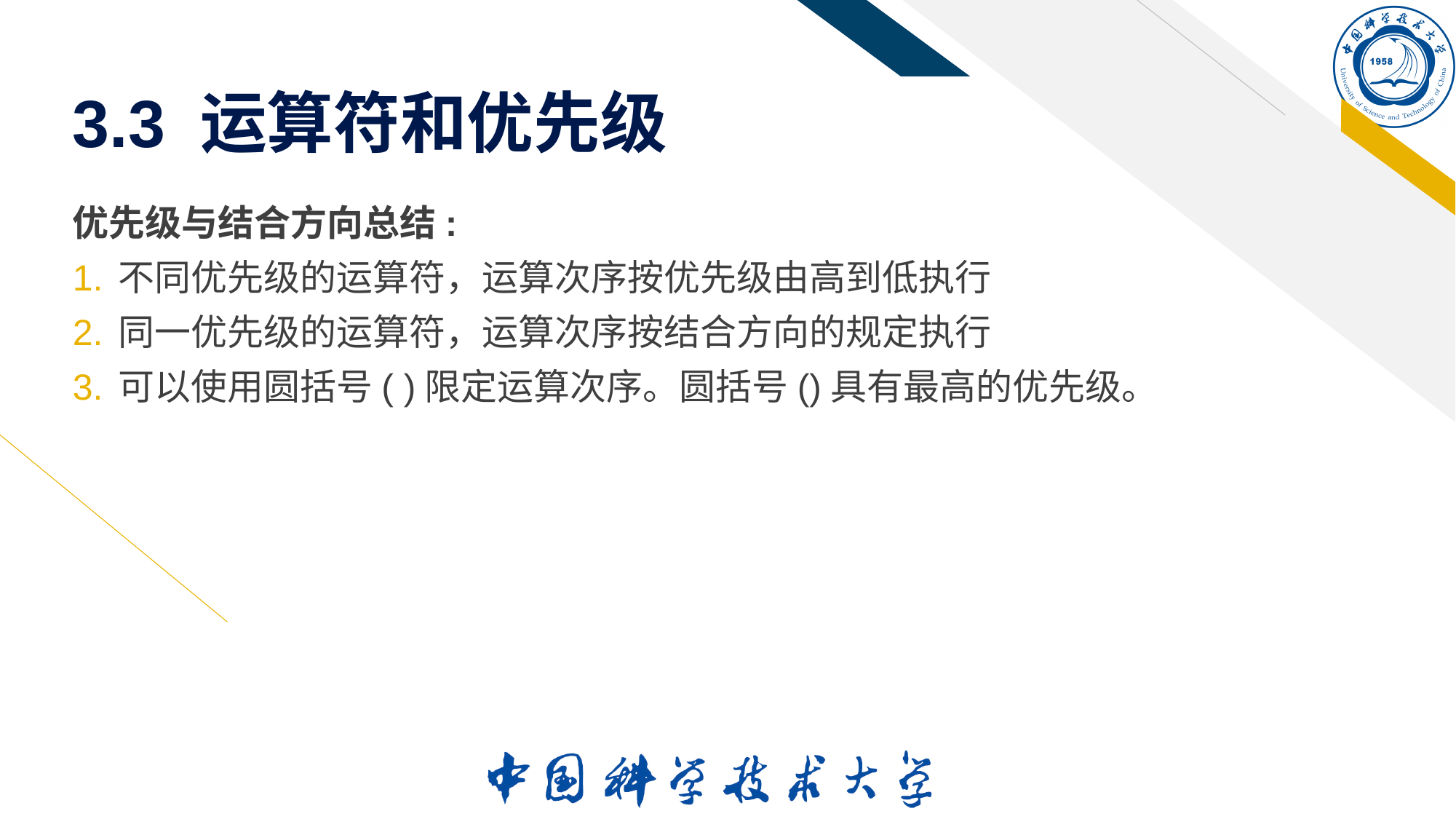

# 3.3 运算符和优先级
优先级与结合方向总结:
不同优先级的运算符，运算次序按优先级由高到低执行
同一优先级的运算符，运算次序按结合方向的规定执行
可以使用圆括号( )限定运算次序。圆括号()具有最高的优先级。